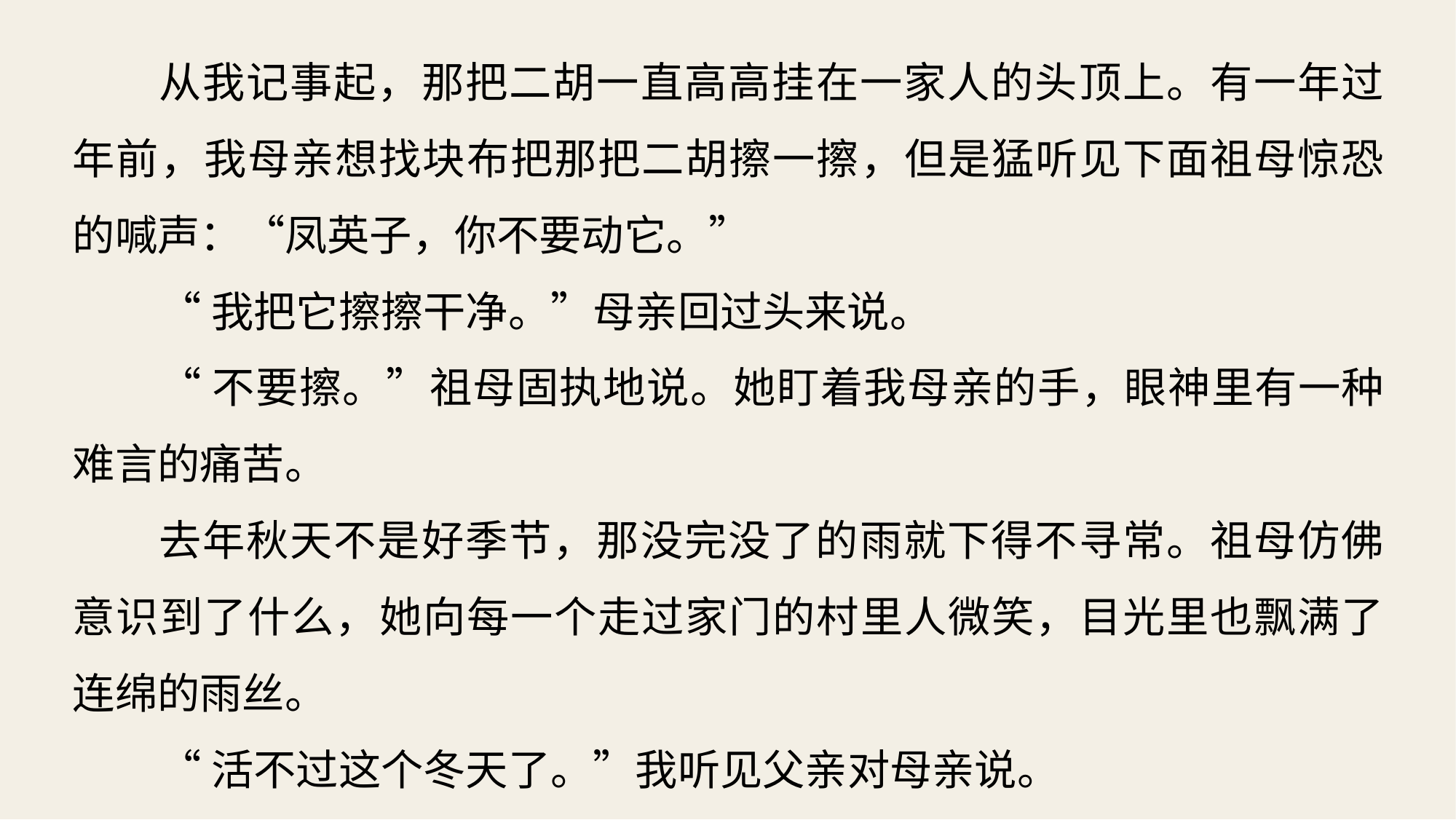

从我记事起，那把二胡一直高高挂在一家人的头顶上。有一年过年前，我母亲想找块布把那把二胡擦一擦，但是猛听见下面祖母惊恐的喊声：“凤英子，你不要动它。”
“我把它擦擦干净。”母亲回过头来说。
“不要擦。”祖母固执地说。她盯着我母亲的手，眼神里有一种难言的痛苦。
去年秋天不是好季节，那没完没了的雨就下得不寻常。祖母仿佛意识到了什么，她向每一个走过家门的村里人微笑，目光里也飘满了连绵的雨丝。
“活不过这个冬天了。”我听见父亲对母亲说。